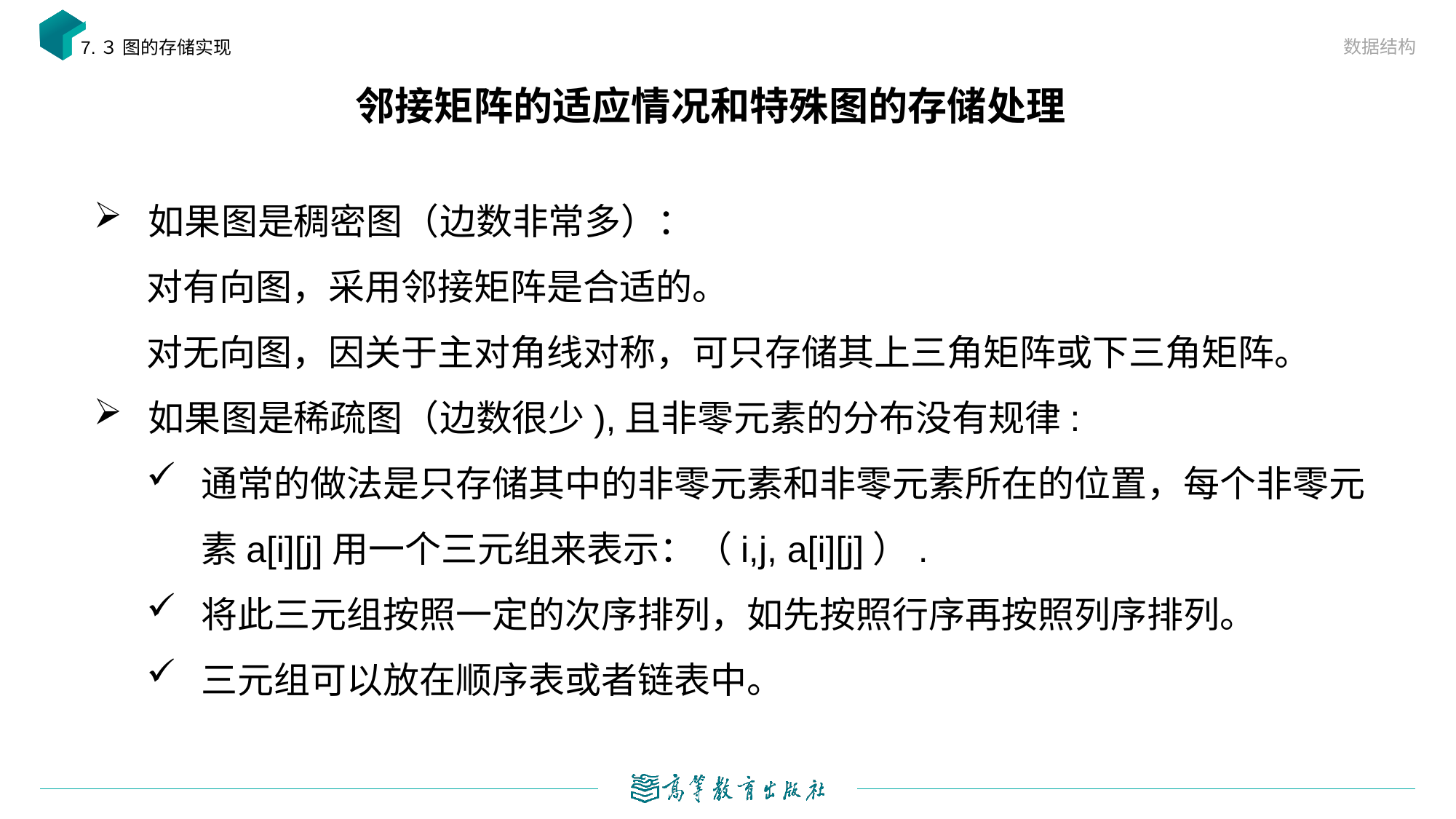

数据结构
7.３ 图的存储实现
# 邻接矩阵的适应情况和特殊图的存储处理
如果图是稠密图（边数非常多）：
对有向图，采用邻接矩阵是合适的。
对无向图，因关于主对角线对称，可只存储其上三角矩阵或下三角矩阵。
如果图是稀疏图（边数很少),且非零元素的分布没有规律:
通常的做法是只存储其中的非零元素和非零元素所在的位置，每个非零元素a[i][j]用一个三元组来表示：（i,j, a[i][j]）.
将此三元组按照一定的次序排列，如先按照行序再按照列序排列。
三元组可以放在顺序表或者链表中。